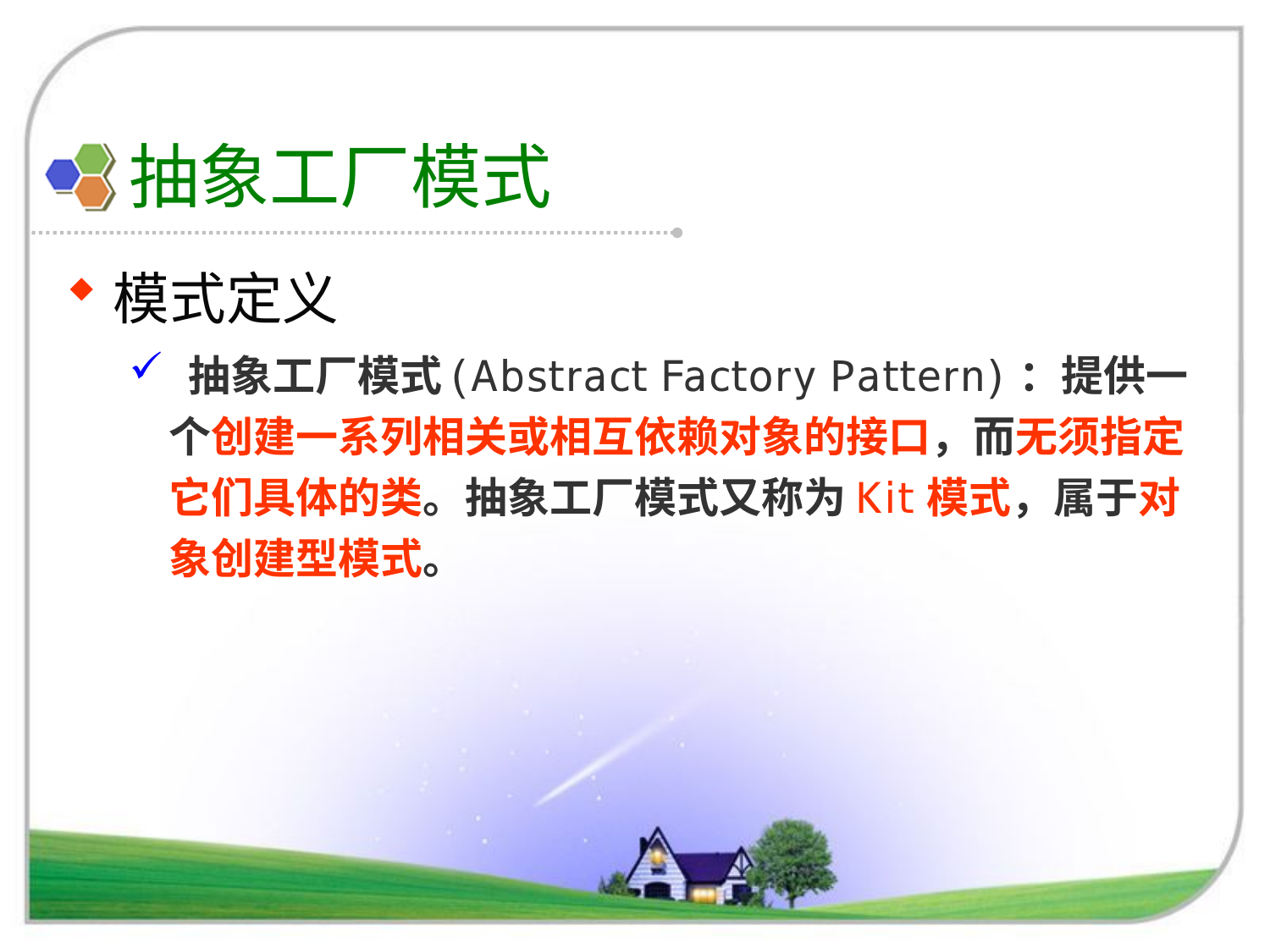

# 抽象工厂模式
模式定义
 抽象工厂模式(Abstract Factory Pattern)：提供一个创建一系列相关或相互依赖对象的接口，而无须指定它们具体的类。抽象工厂模式又称为Kit模式，属于对象创建型模式。